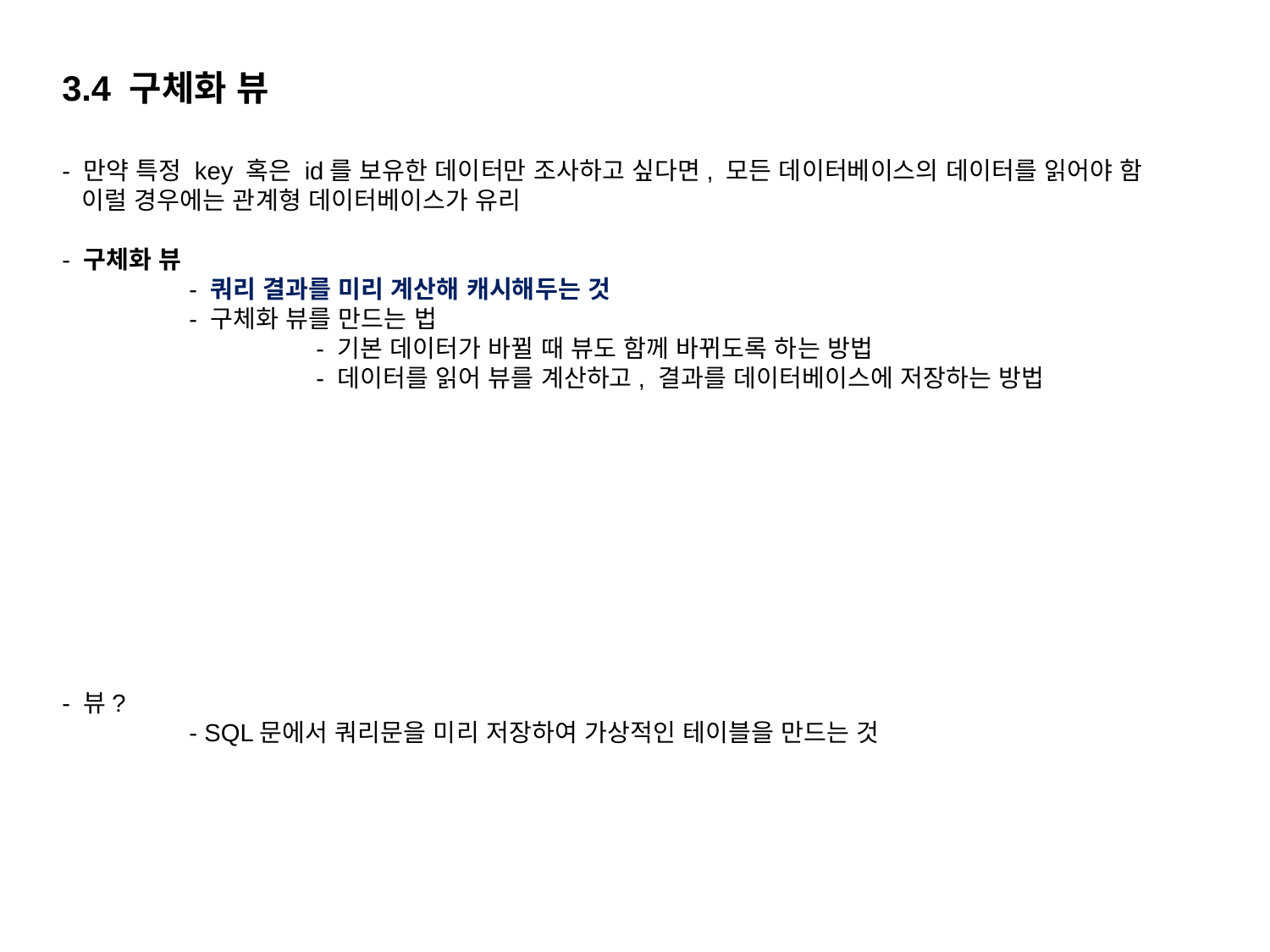

3.4 구체화 뷰
- 만약 특정 key 혹은 id를 보유한 데이터만 조사하고 싶다면, 모든 데이터베이스의 데이터를 읽어야 함
  이럴 경우에는 관계형 데이터베이스가 유리

- 구체화 뷰
	- 쿼리 결과를 미리 계산해 캐시해두는 것
	- 구체화 뷰를 만드는 법
		- 기본 데이터가 바뀔 때 뷰도 함께 바뀌도록 하는 방법
	 	- 데이터를 읽어 뷰를 계산하고, 결과를 데이터베이스에 저장하는 방법

- 뷰?
	- SQL문에서 쿼리문을 미리 저장하여 가상적인 테이블을 만드는 것